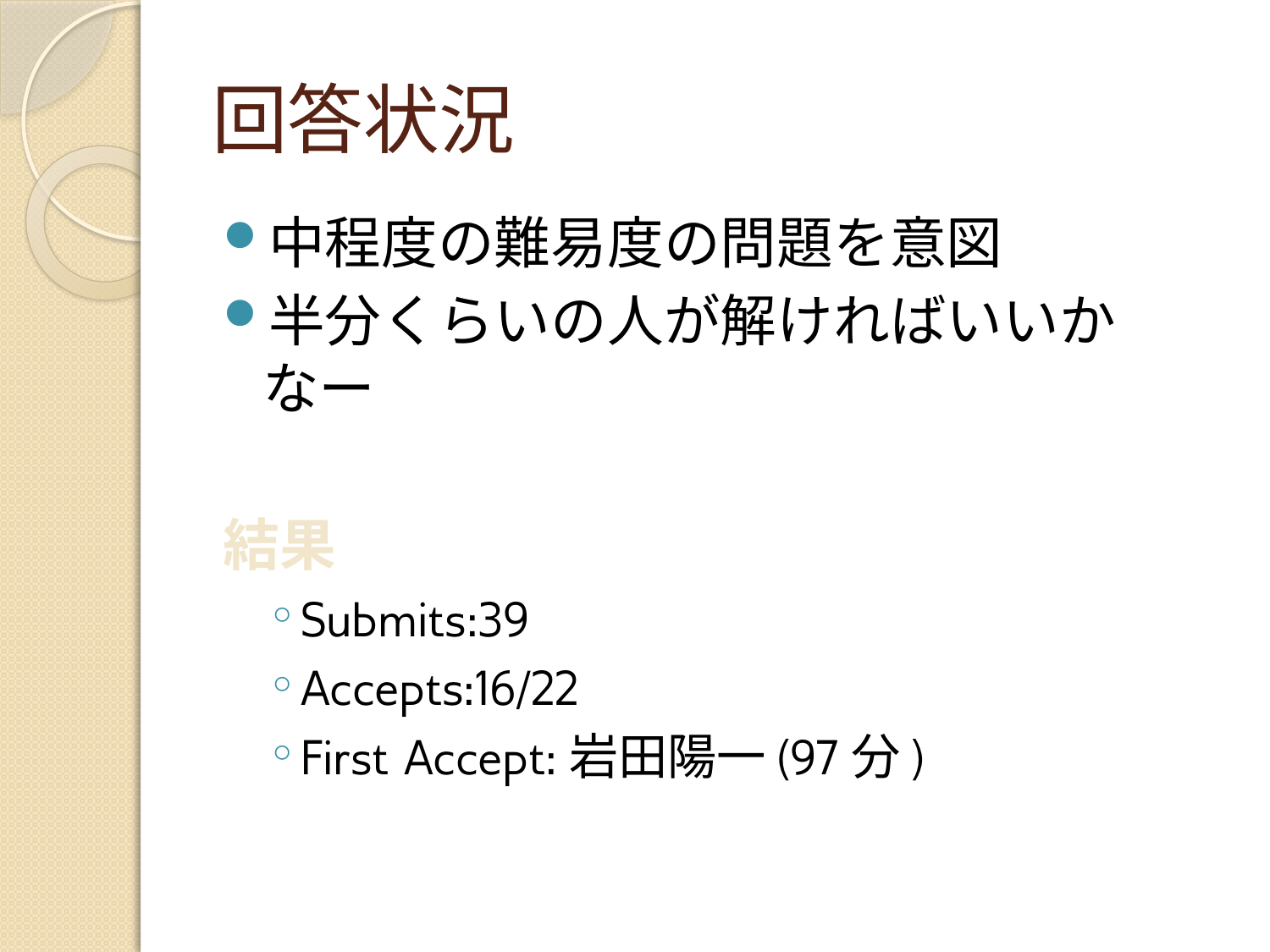

# 回答状況
中程度の難易度の問題を意図
半分くらいの人が解ければいいかなー

結果
Submits:39
Accepts:16/22
First Accept:岩田陽一(97分)